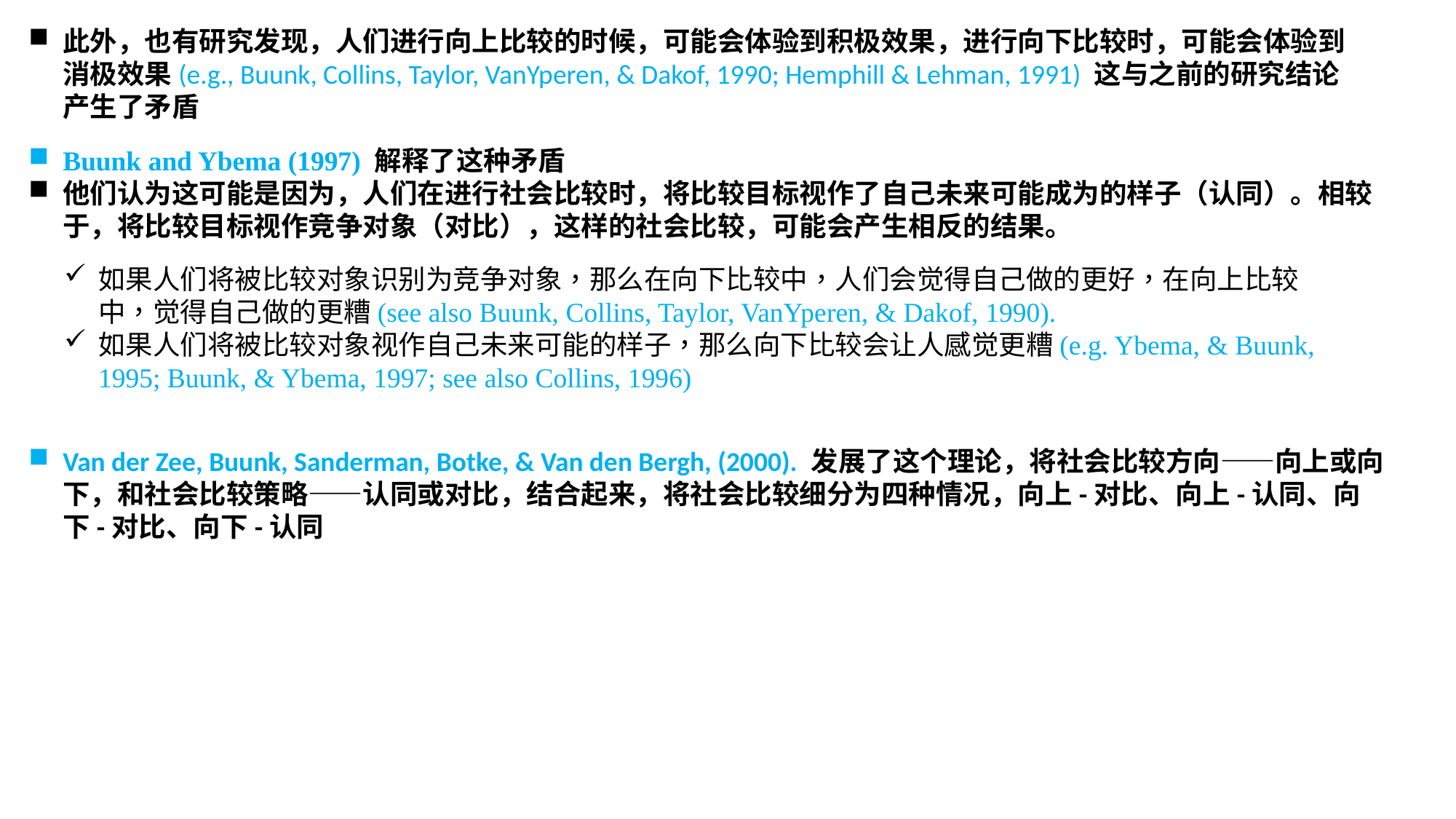

此外，也有研究发现，人们进行向上比较的时候，可能会体验到积极效果，进行向下比较时，可能会体验到消极效果(e.g., Buunk, Collins, Taylor, VanYperen, & Dakof, 1990; Hemphill & Lehman, 1991) 这与之前的研究结论产生了矛盾
Buunk and Ybema (1997) 解释了这种矛盾
他们认为这可能是因为，人们在进行社会比较时，将比较目标视作了自己未来可能成为的样子（认同）。相较于，将比较目标视作竞争对象（对比），这样的社会比较，可能会产生相反的结果。
如果人们将被比较对象识别为竞争对象，那么在向下比较中，人们会觉得自己做的更好，在向上比较中，觉得自己做的更糟(see also Buunk, Collins, Taylor, VanYperen, & Dakof, 1990).
如果人们将被比较对象视作自己未来可能的样子，那么向下比较会让人感觉更糟(e.g. Ybema, & Buunk, 1995; Buunk, & Ybema, 1997; see also Collins, 1996)
Van der Zee, Buunk, Sanderman, Botke, & Van den Bergh, (2000). 发展了这个理论，将社会比较方向——向上或向下，和社会比较策略——认同或对比，结合起来，将社会比较细分为四种情况，向上-对比、向上-认同、向下-对比、向下-认同